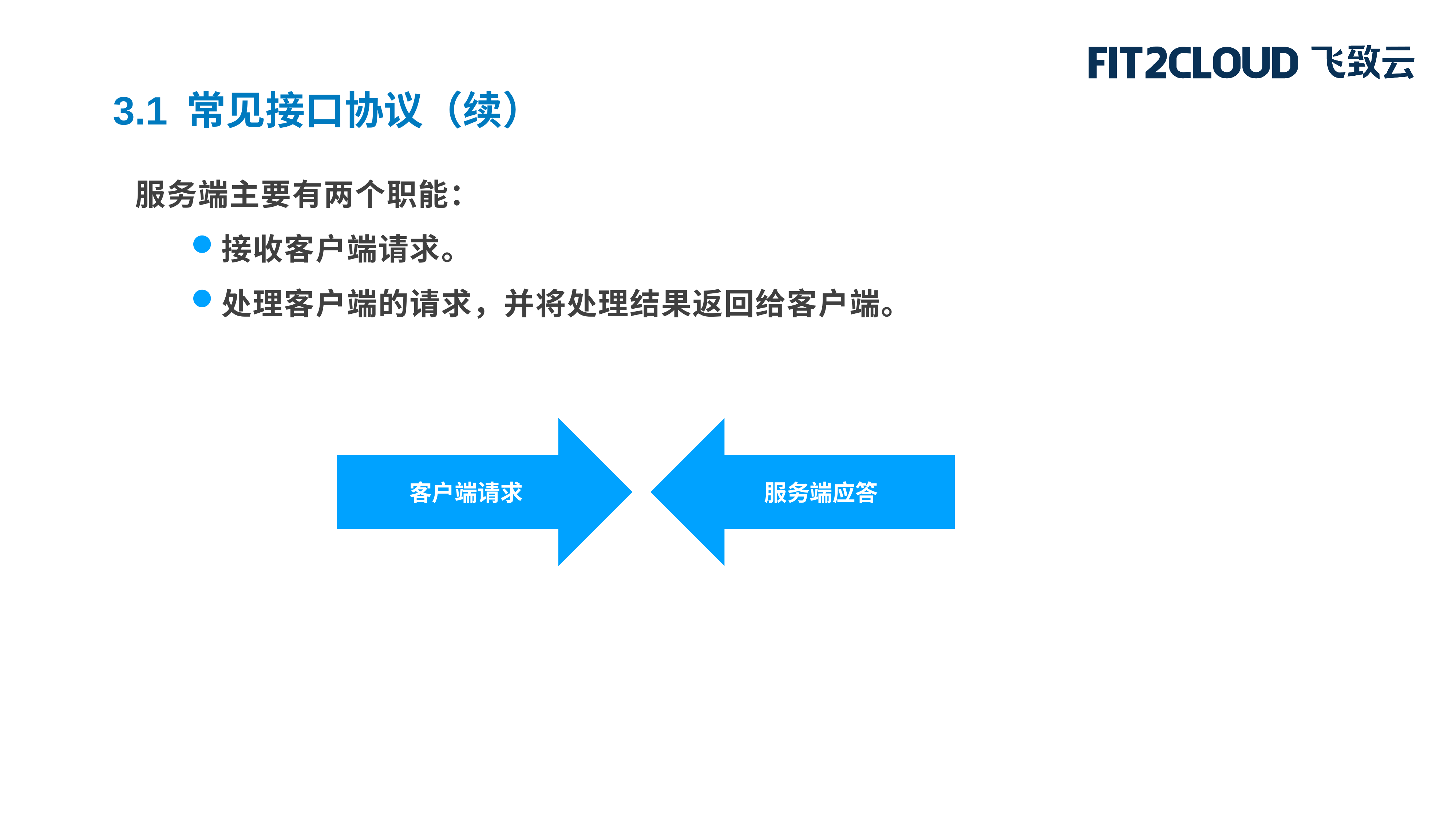

3.1 常见接口协议（续）
服务端主要有两个职能：
接收客户端请求。
处理客户端的请求，并将处理结果返回给客户端。
客户端请求
服务端应答